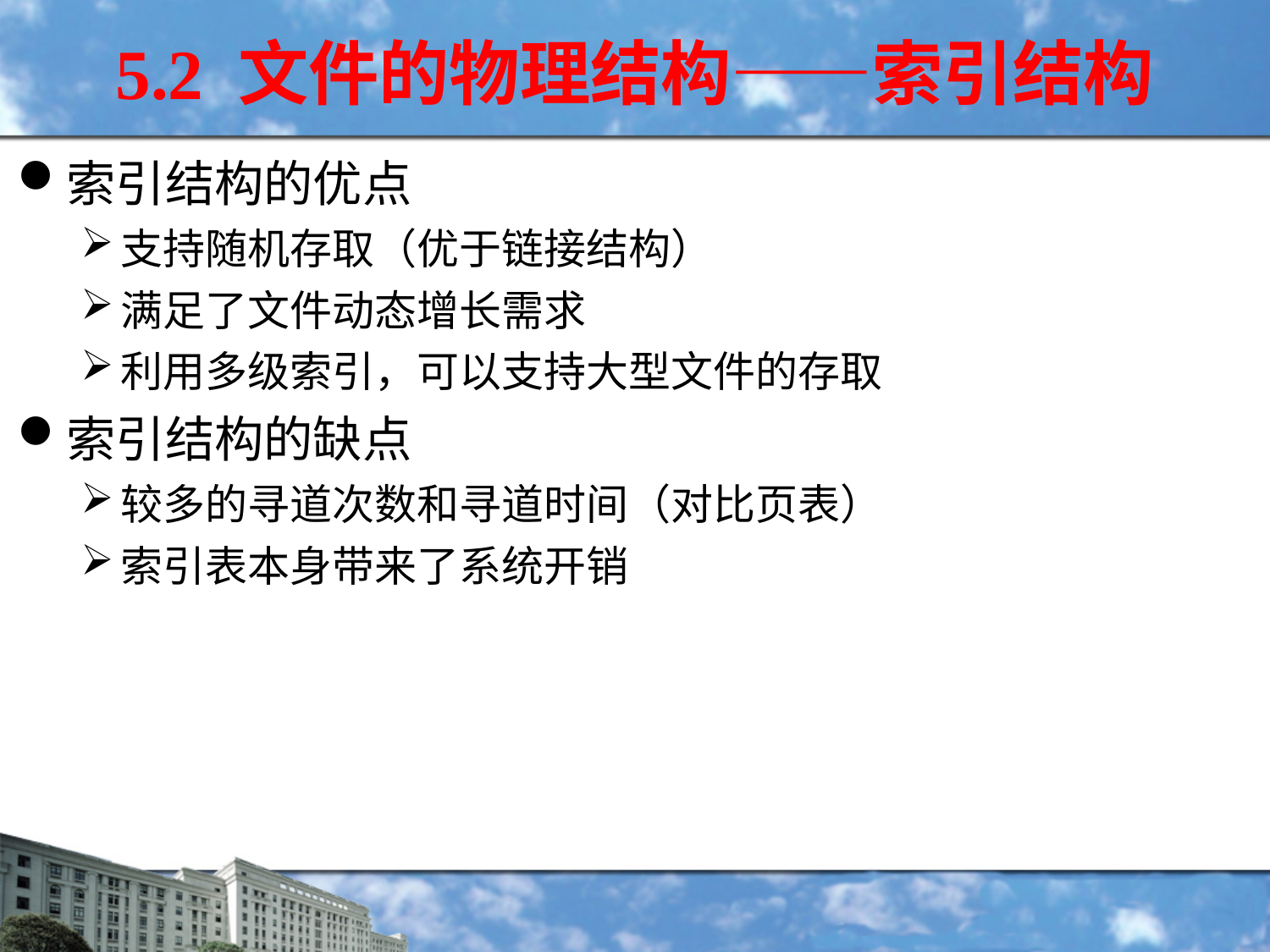

5.2 文件的物理结构——索引结构
索引结构的优点
支持随机存取（优于链接结构）
满足了文件动态增长需求
利用多级索引，可以支持大型文件的存取
索引结构的缺点
较多的寻道次数和寻道时间（对比页表）
索引表本身带来了系统开销